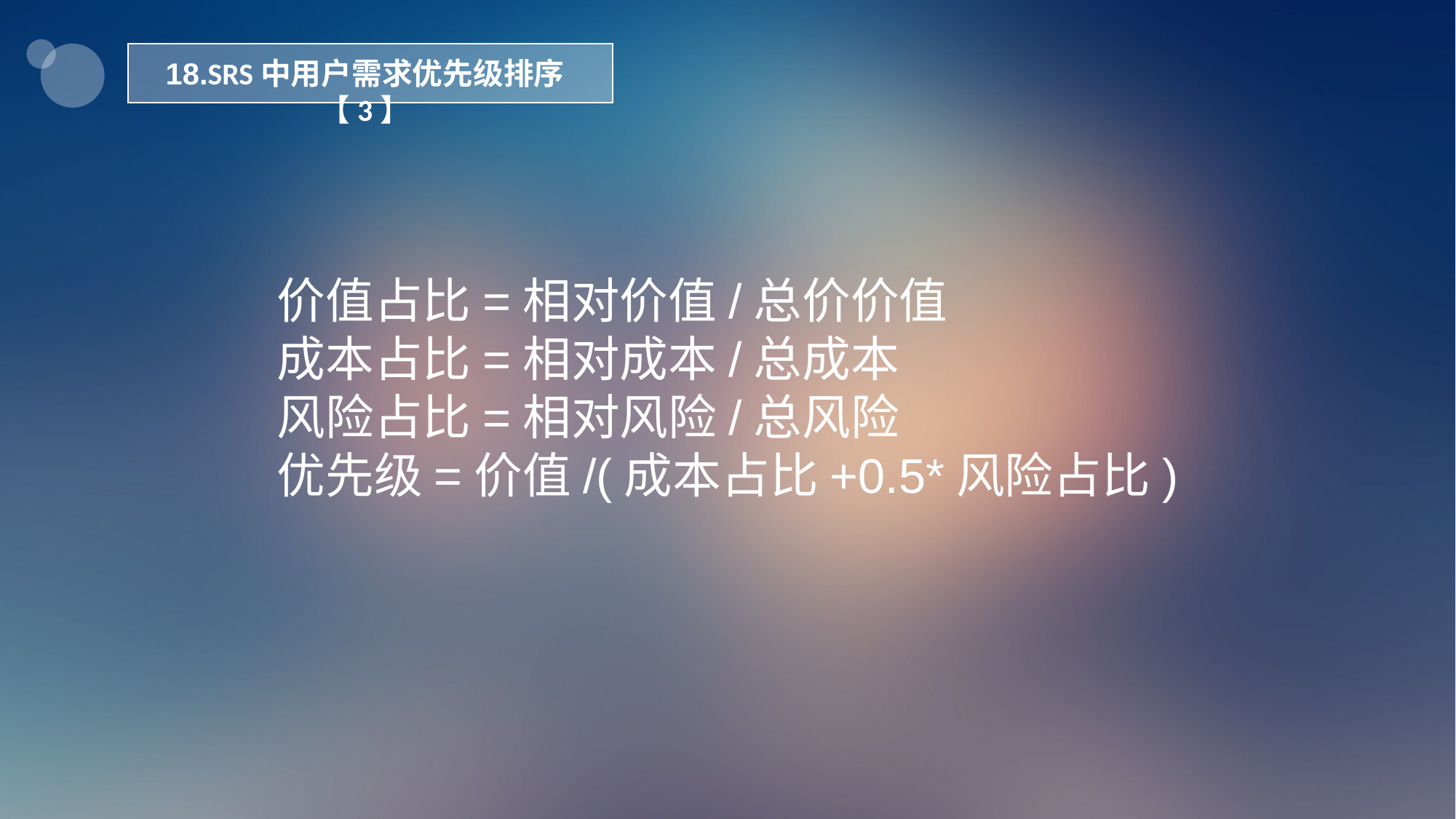

18.SRS中用户需求优先级排序【3】
价值占比=相对价值/总价价值
成本占比=相对成本/总成本
风险占比=相对风险/总风险
优先级=价值/(成本占比+0.5*风险占比)